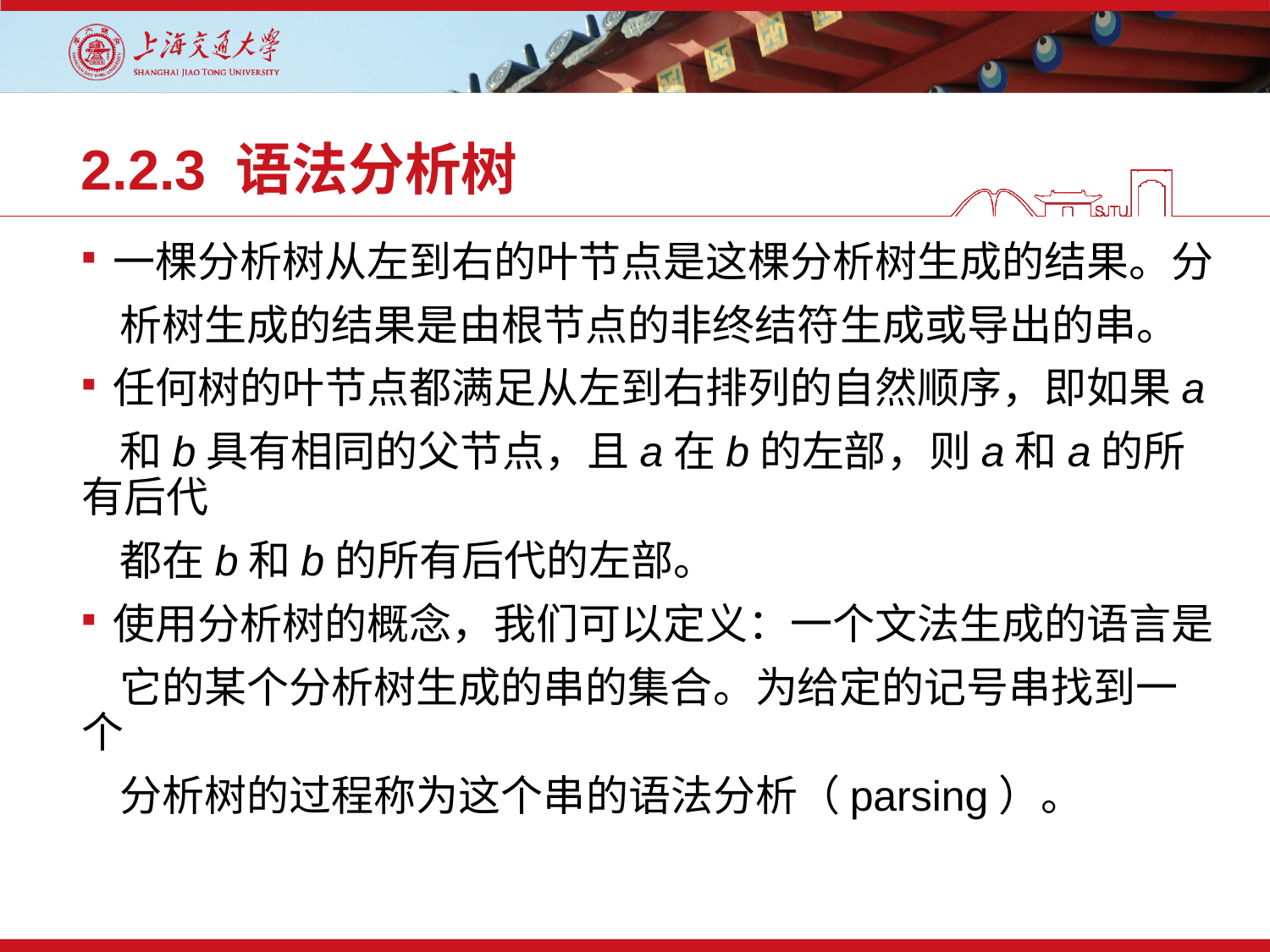

# 2.2.3 语法分析树
一棵分析树从左到右的叶节点是这棵分析树生成的结果。分
   析树生成的结果是由根节点的非终结符生成或导出的串。
任何树的叶节点都满足从左到右排列的自然顺序，即如果a
   和b具有相同的父节点，且a在b的左部，则a和a的所有后代
   都在b和b的所有后代的左部。
使用分析树的概念，我们可以定义：一个文法生成的语言是
   它的某个分析树生成的串的集合。为给定的记号串找到一个
   分析树的过程称为这个串的语法分析（parsing）。